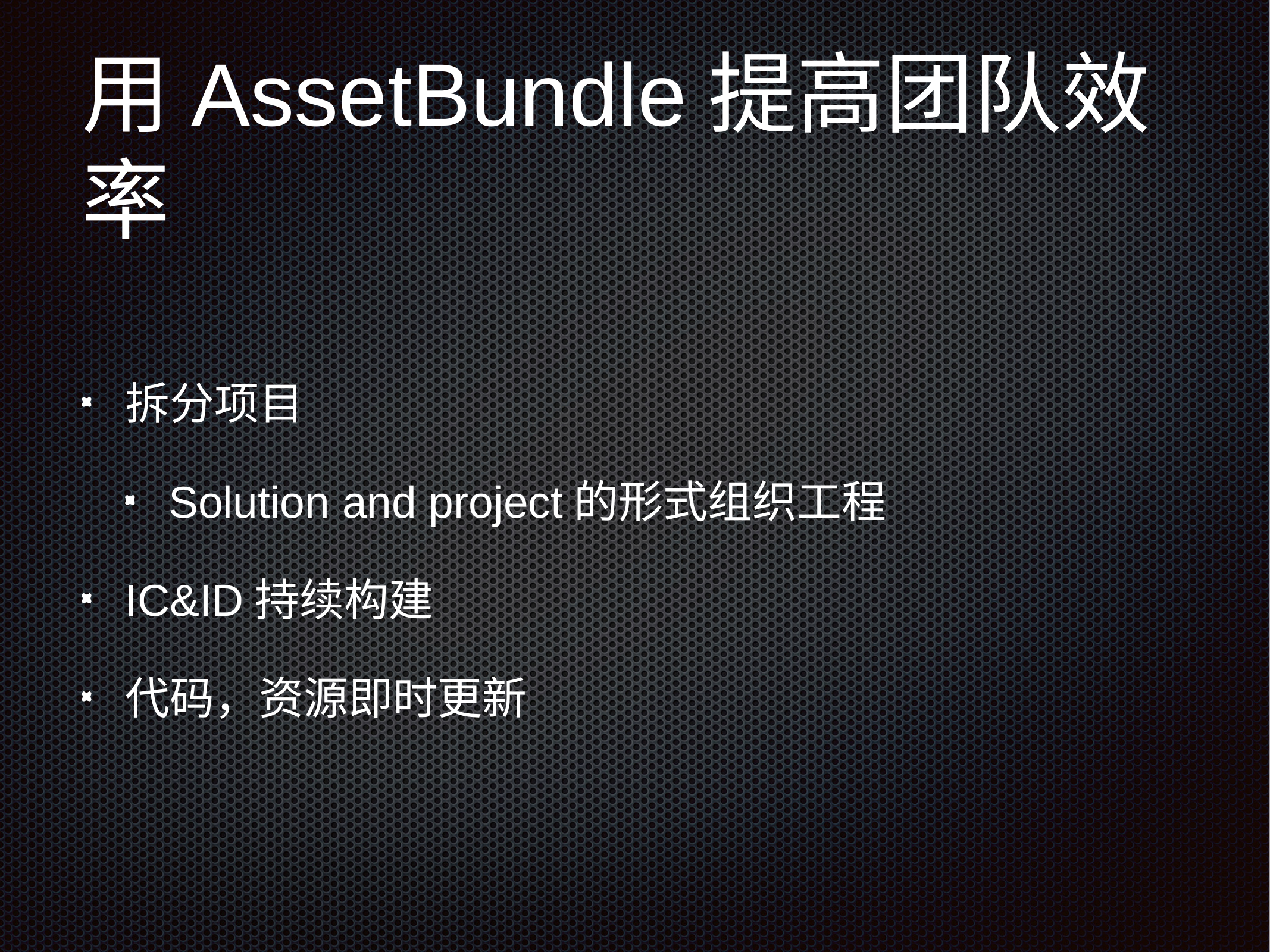

# 用AssetBundle提高团队效率
拆分项目
Solution and project的形式组织工程
IC&ID持续构建
代码，资源即时更新